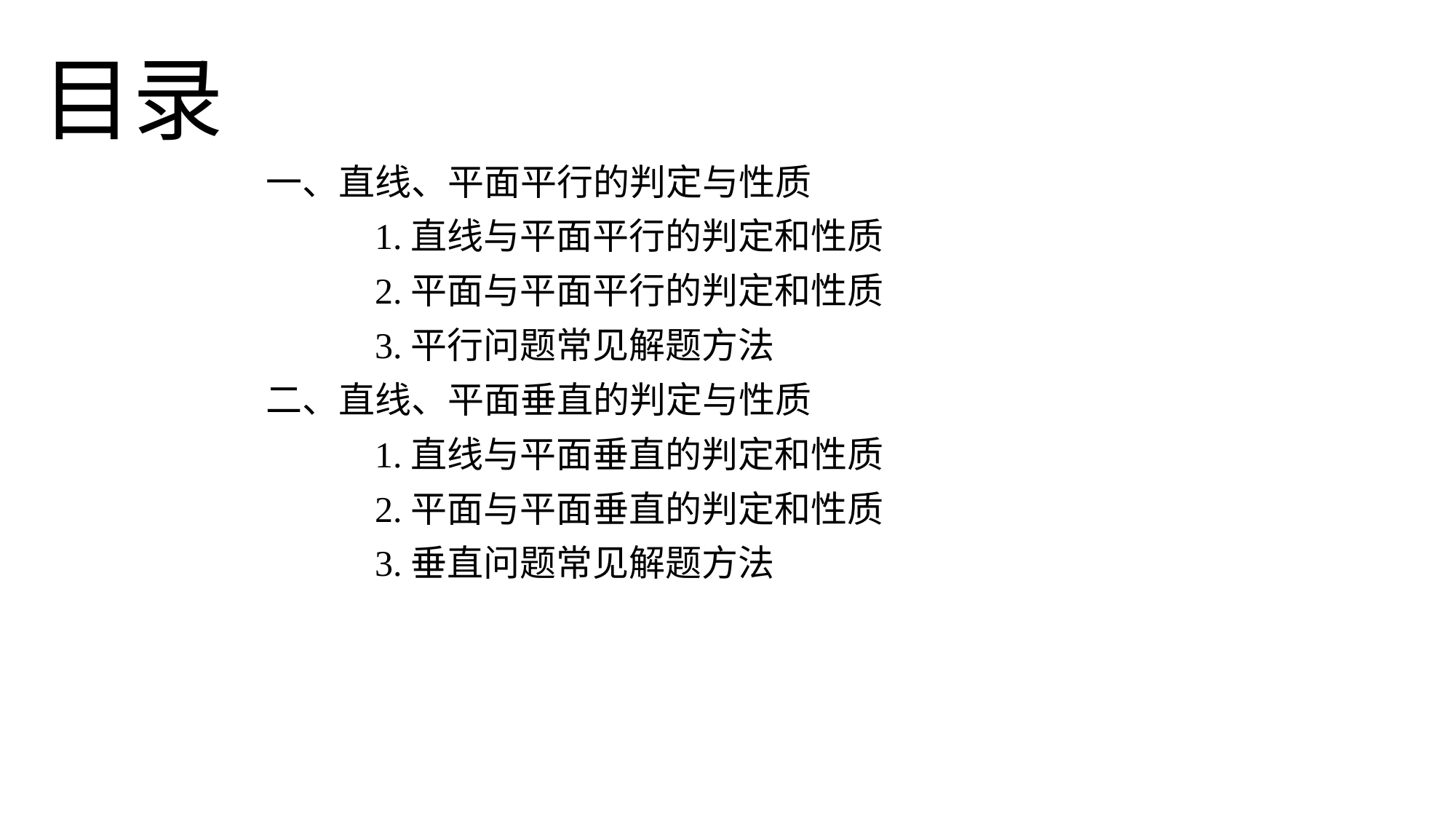

目录
一、直线、平面平行的判定与性质
	1.直线与平面平行的判定和性质
 	2.平面与平面平行的判定和性质
	3.平行问题常见解题方法
二、直线、平面垂直的判定与性质
	1.直线与平面垂直的判定和性质
 	2.平面与平面垂直的判定和性质
	3.垂直问题常见解题方法